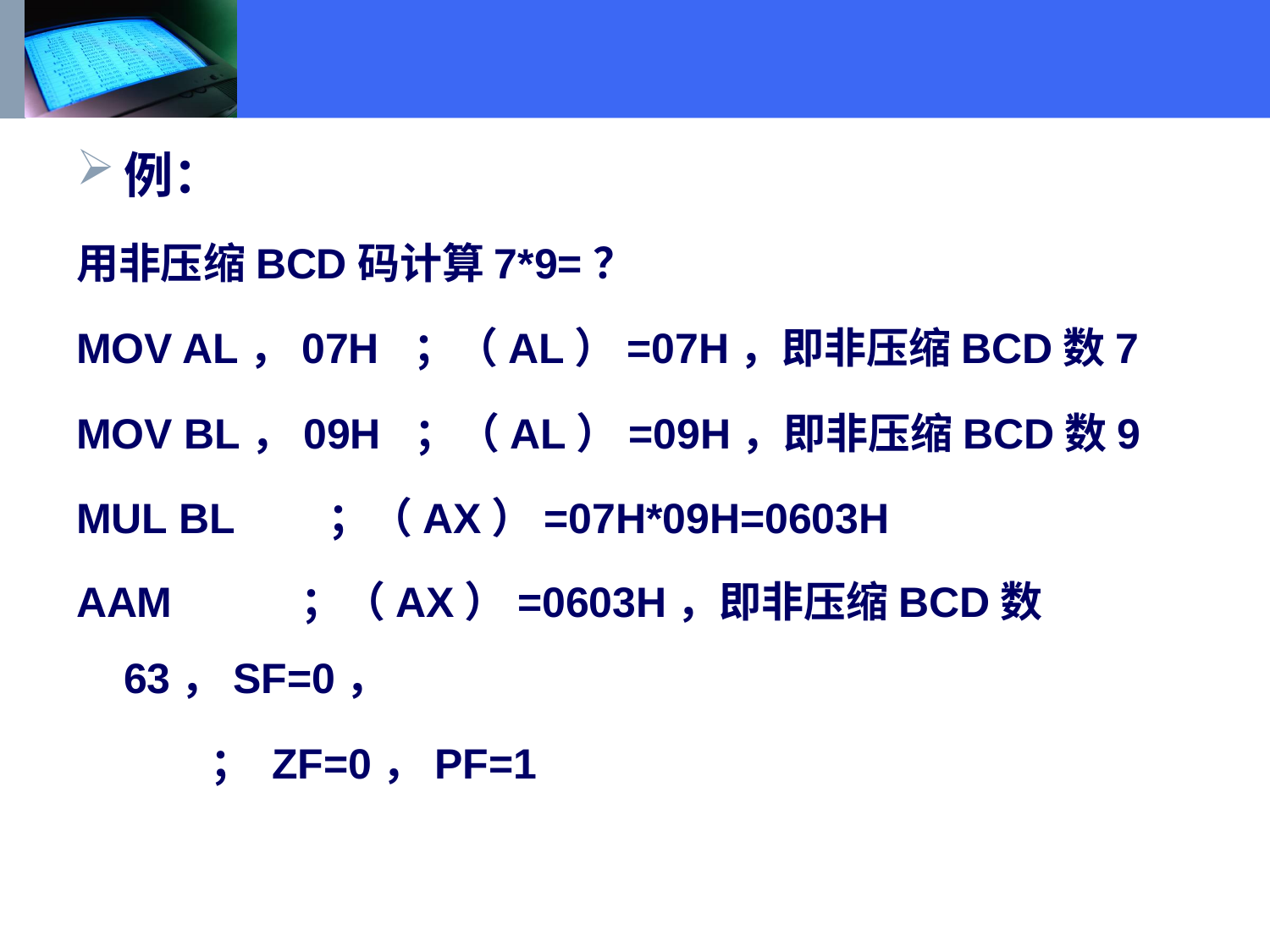

例：
用非压缩BCD码计算7*9=？
MOV AL，07H  ；（AL）=07H，即非压缩BCD数7
MOV BL，09H  ；（AL）=09H，即非压缩BCD数9
MUL BL       ；（AX）=07H*09H=0603H
AAM          ；（AX）=0603H，即非压缩BCD数63，SF=0，
             ； ZF=0，PF=1